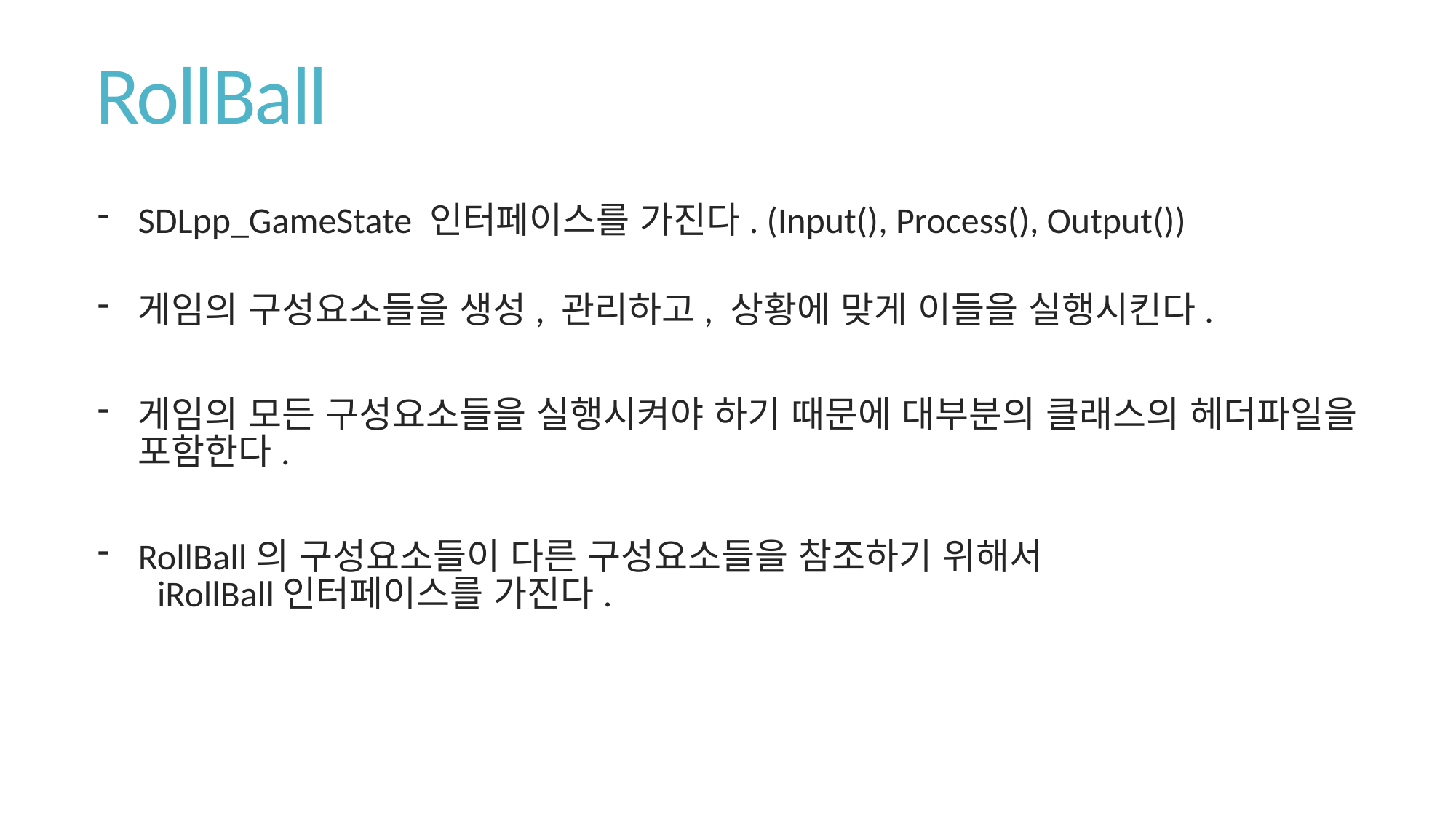

# RollBall
SDLpp_GameState 인터페이스를 가진다. (Input(), Process(), Output())
게임의 구성요소들을 생성, 관리하고, 상황에 맞게 이들을 실행시킨다.

게임의 모든 구성요소들을 실행시켜야 하기 때문에 대부분의 클래스의 헤더파일을 포함한다.

RollBall의 구성요소들이 다른 구성요소들을 참조하기 위해서
 iRollBall인터페이스를 가진다.